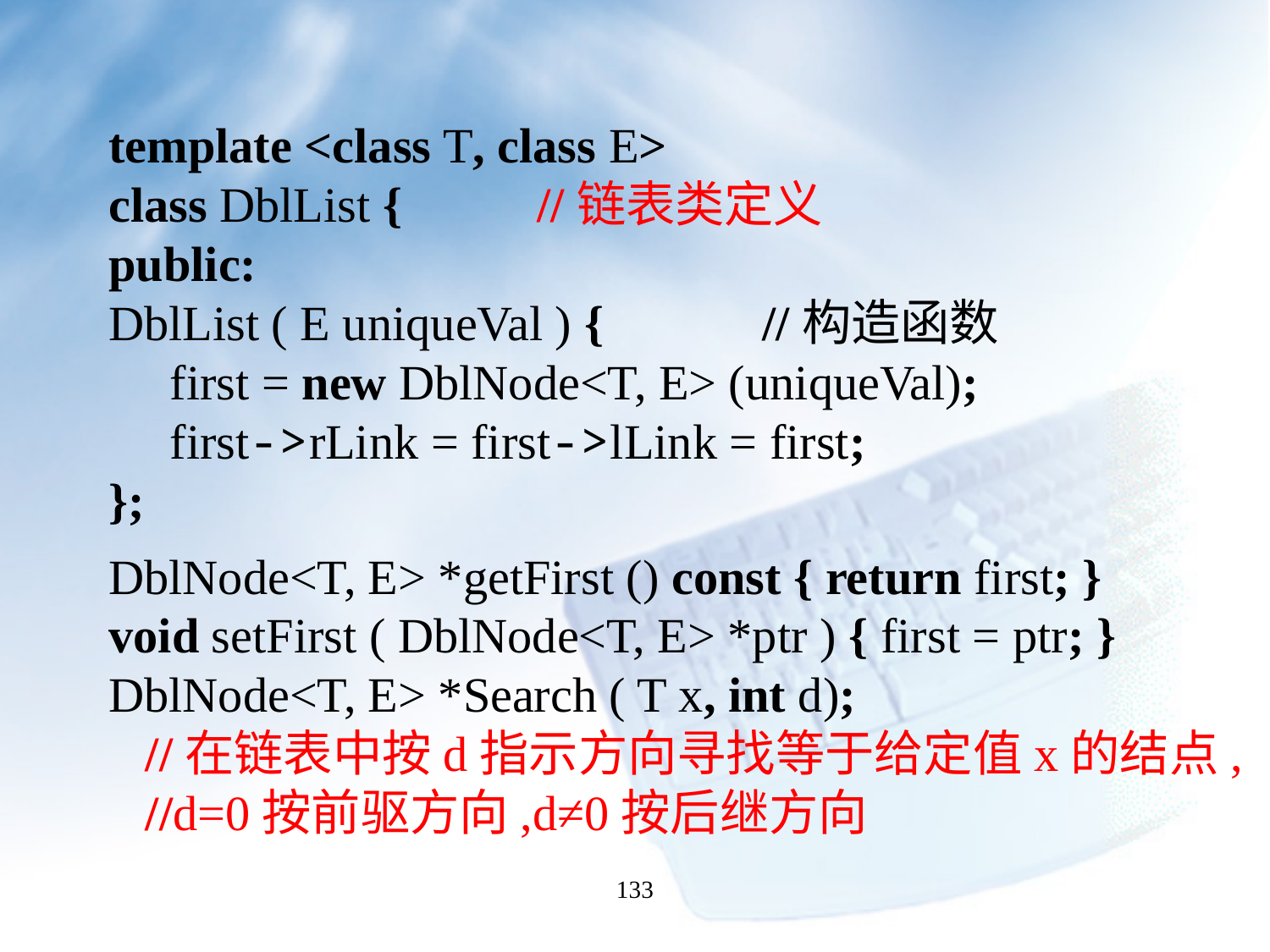

template <class T, class E>
class DblList {		//链表类定义
public:
DblList ( E uniqueVal ) {	        //构造函数
     first = new DblNode<T, E> (uniqueVal);
     first->rLink = first->lLink = first;
};

DblNode<T, E> *getFirst () const { return first; }
void setFirst ( DblNode<T, E> *ptr ) { first = ptr; }
DblNode<T, E> *Search ( T x, int d);
   //在链表中按d指示方向寻找等于给定值x的结点,
   //d=0按前驱方向,d≠0按后继方向
133